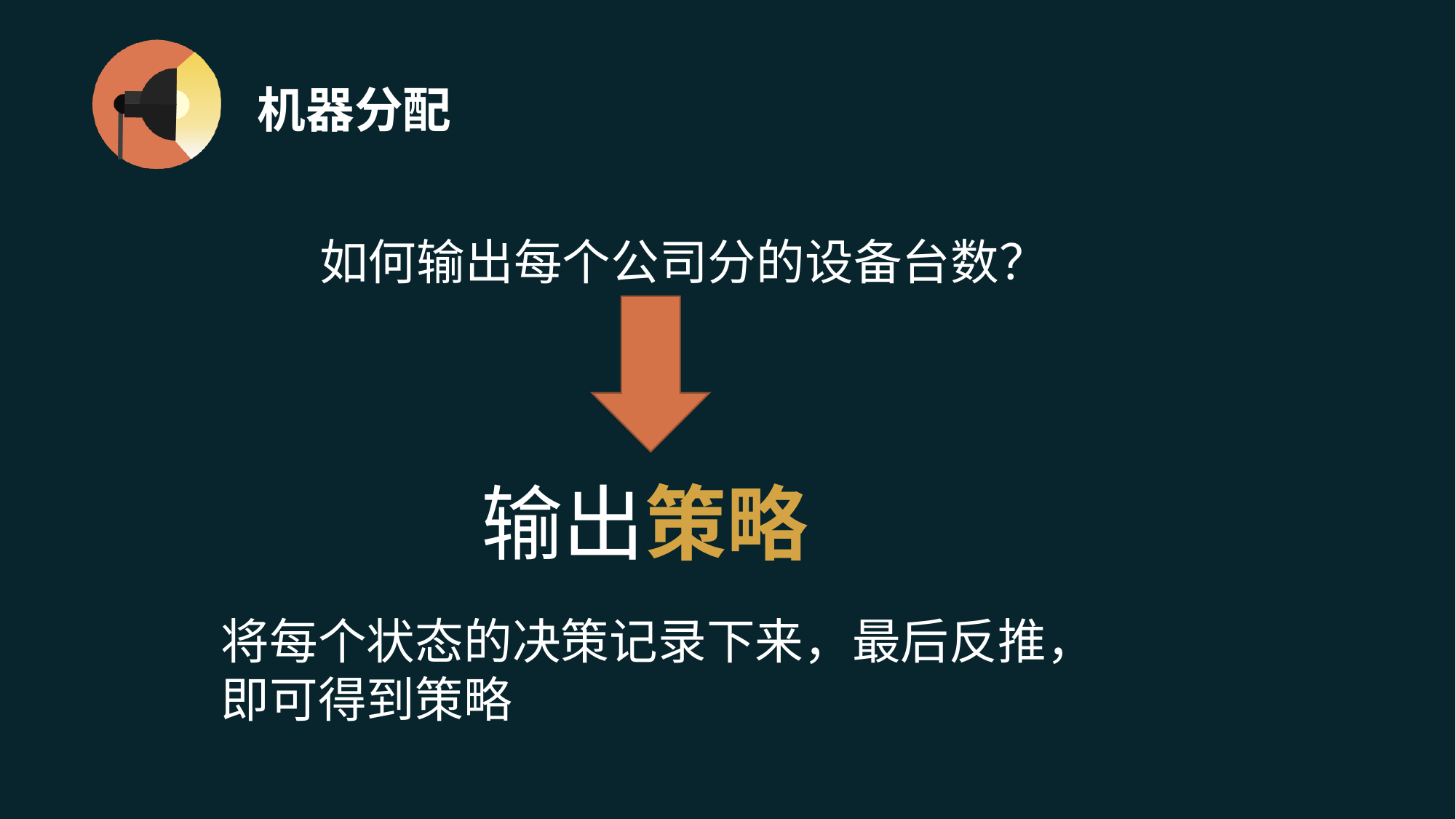

# 机器分配
如何输出每个公司分的设备台数？

输出策略
将每个状态的决策记录下来，最后反推，即可得到策略